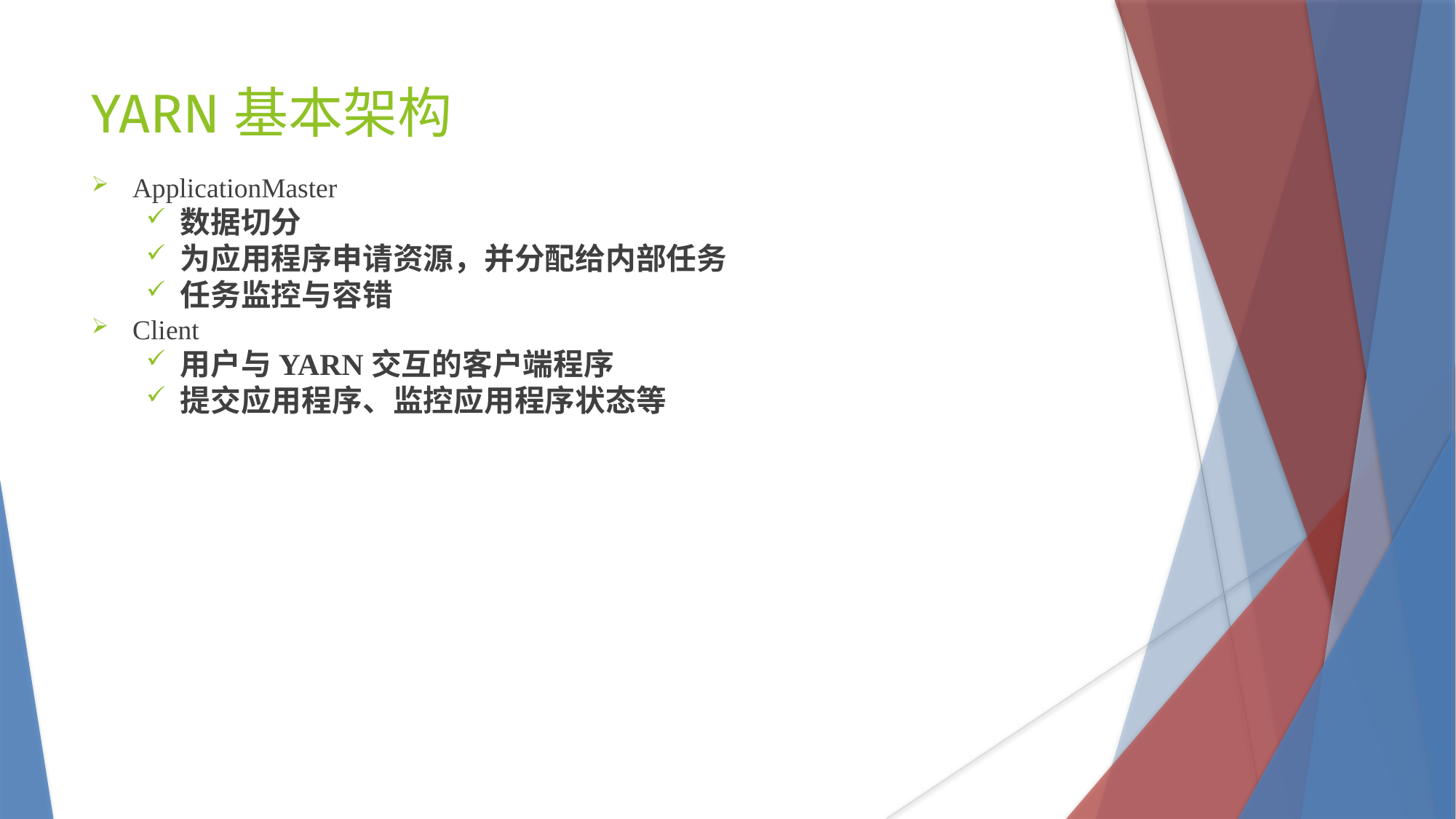

YARN基本架构
ApplicationMaster
数据切分
为应用程序申请资源，并分配给内部任务
任务监控与容错
Client
用户与YARN交互的客户端程序
提交应用程序、监控应用程序状态等